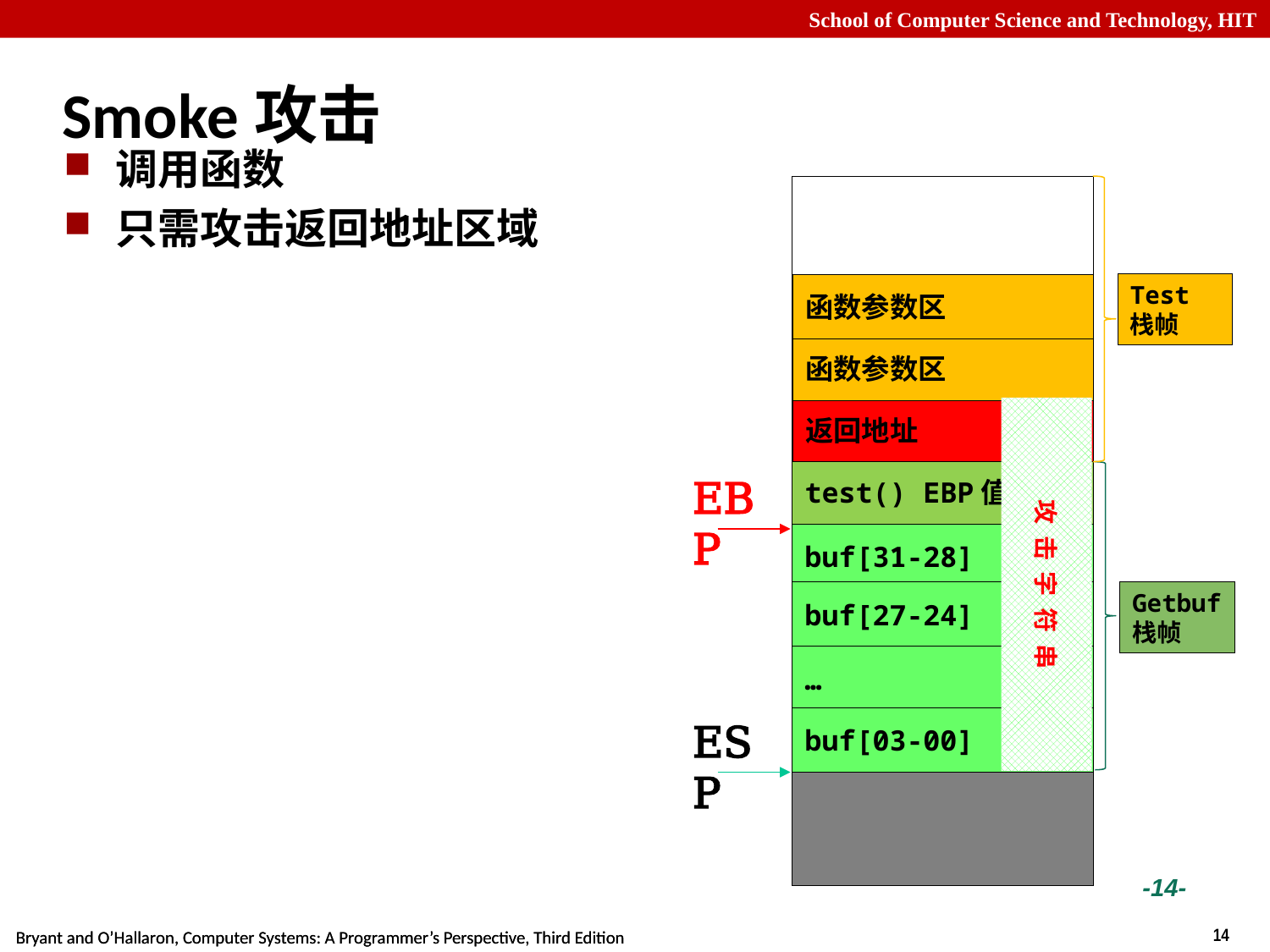

-14-
# Smoke攻击
调用函数
只需攻击返回地址区域

Test
栈帧

函数参数区
函数参数区
返回地址
test() EBP值

Getbuf栈帧
…
EBP
buf[31-28]
buf[27-24]
…
buf[03-00]
ESP
攻  击  字  符  串
 -14-